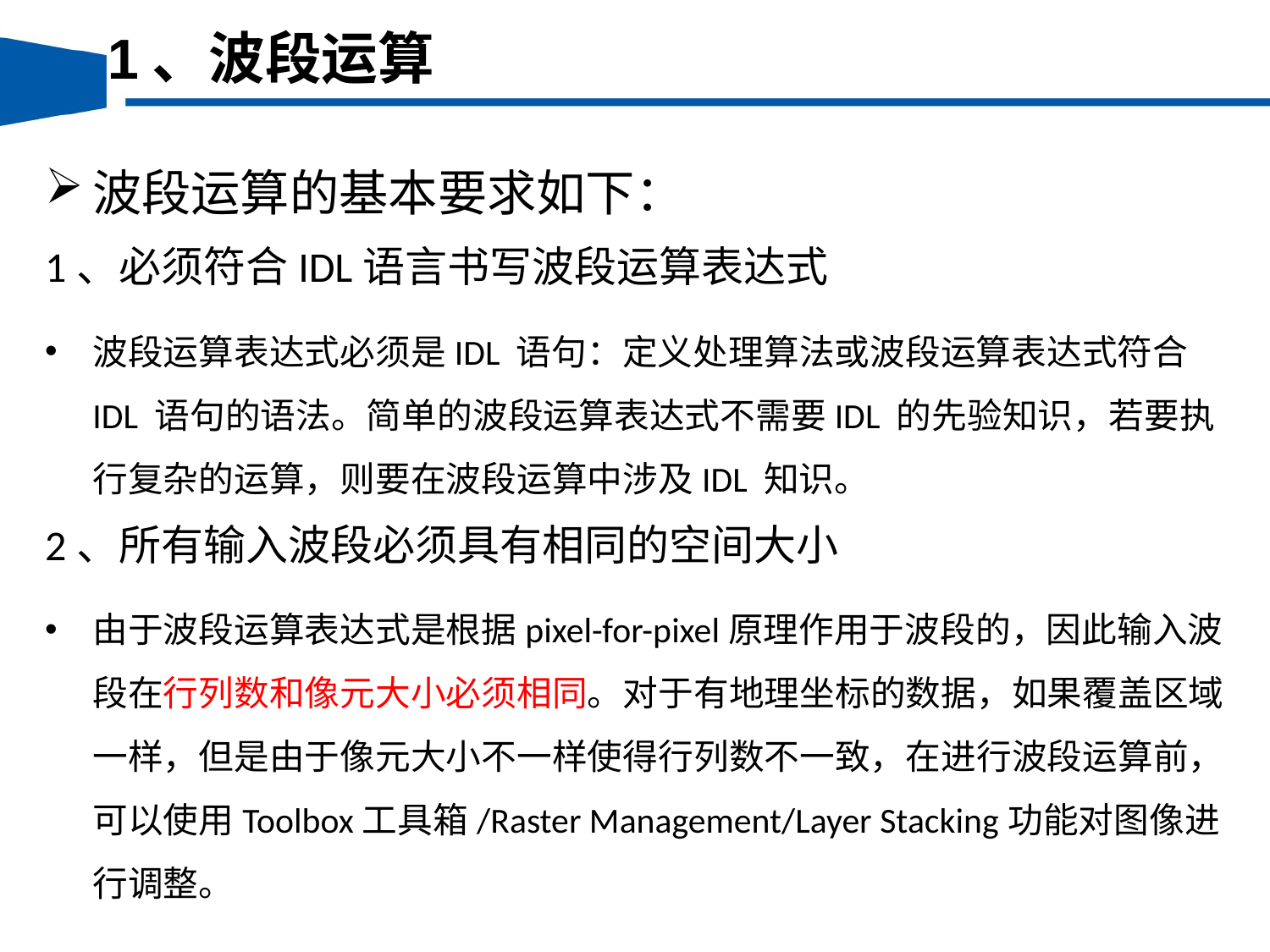

1、波段运算
波段运算的基本要求如下：
1、必须符合IDL语言书写波段运算表达式
波段运算表达式必须是IDL 语句：定义处理算法或波段运算表达式符合IDL 语句的语法。简单的波段运算表达式不需要IDL 的先验知识，若要执行复杂的运算，则要在波段运算中涉及IDL 知识。
2、所有输入波段必须具有相同的空间大小
由于波段运算表达式是根据pixel-for-pixel原理作用于波段的，因此输入波段在行列数和像元大小必须相同。对于有地理坐标的数据，如果覆盖区域一样，但是由于像元大小不一样使得行列数不一致，在进行波段运算前，可以使用Toolbox工具箱/Raster Management/Layer Stacking功能对图像进行调整。